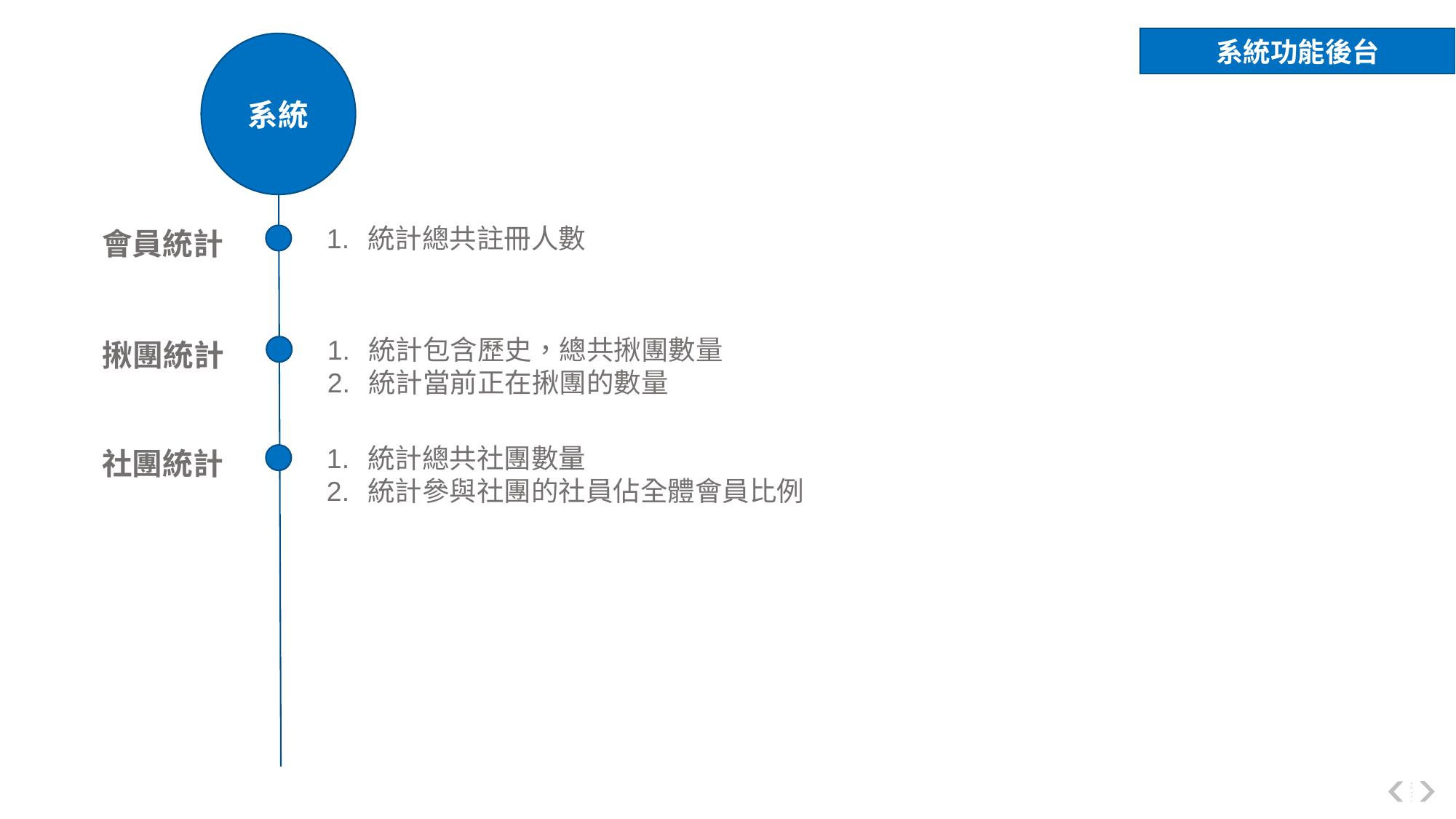

系統功能後台
系統
會員統計
統計總共註冊人數

揪團統計
統計包含歷史，總共揪團數量
統計當前正在揪團的數量

社團統計
統計總共社團數量
統計參與社團的社員佔全體會員比例